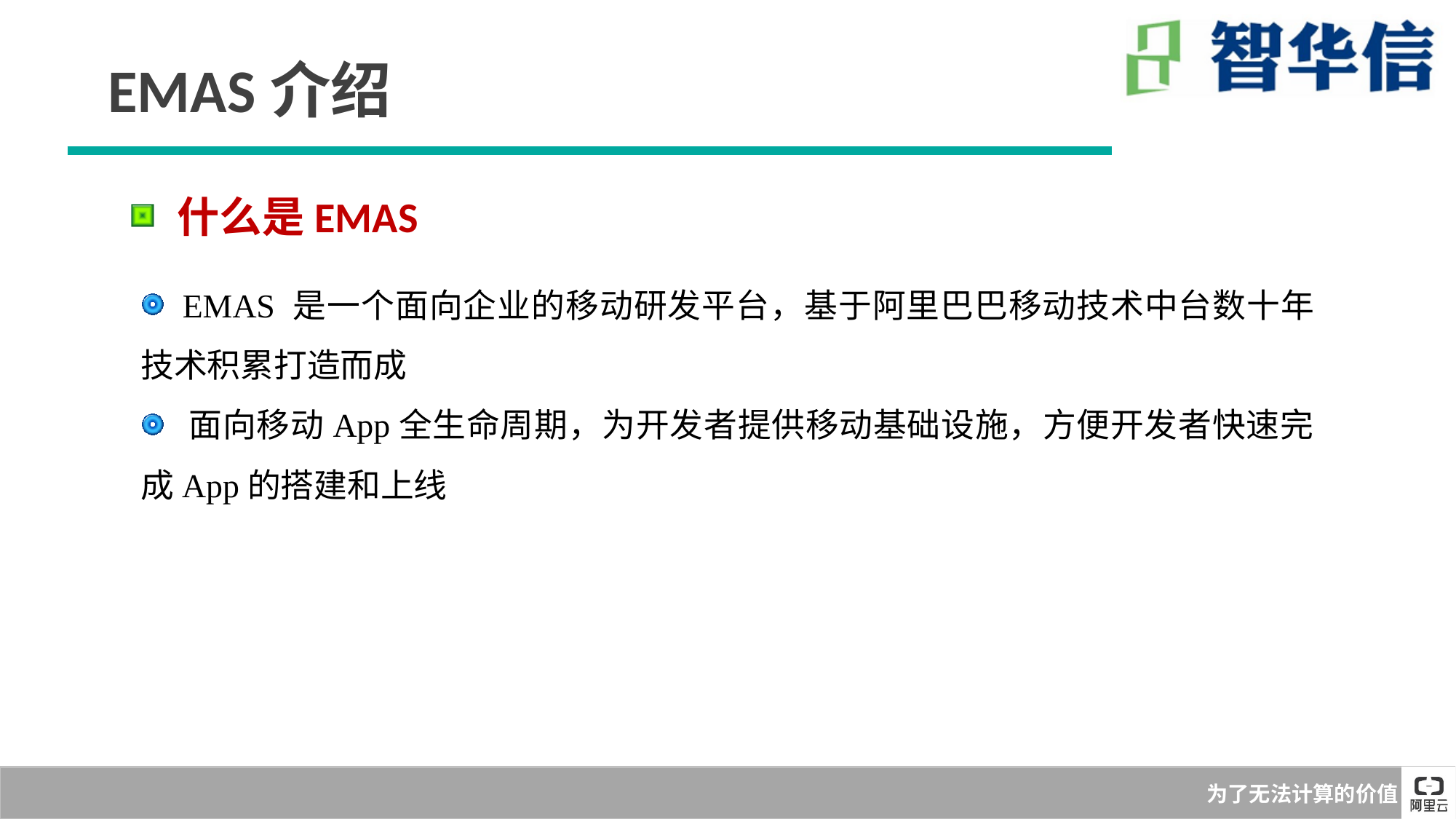

EMAS介绍
 什么是EMAS
  EMAS 是一个面向企业的移动研发平台，基于阿里巴巴移动技术中台数十年技术积累打造而成
  面向移动App全生命周期，为开发者提供移动基础设施，方便开发者快速完成App的搭建和上线